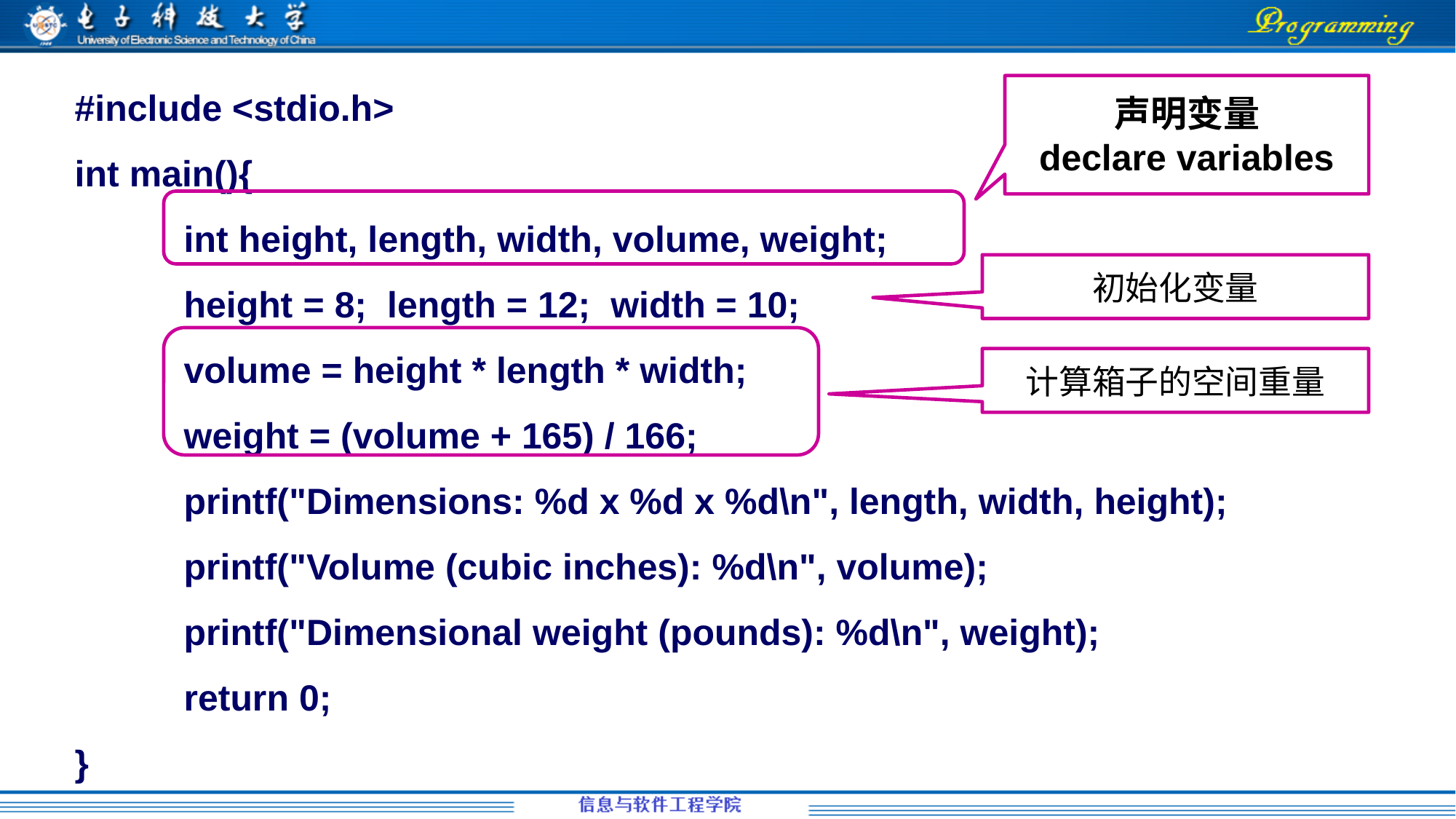

#include <stdio.h>
int main(){
	int height, length, width, volume, weight;
	height = 8;  length = 12;  width = 10;
	volume = height * length * width;
	weight = (volume + 165) / 166;
	printf("Dimensions: %d x %d x %d\n", length, width, height);
	printf("Volume (cubic inches): %d\n", volume);
	printf("Dimensional weight (pounds): %d\n", weight);
	return 0;
}
声明变量
declare variables

初始化变量

计算箱子的空间重量